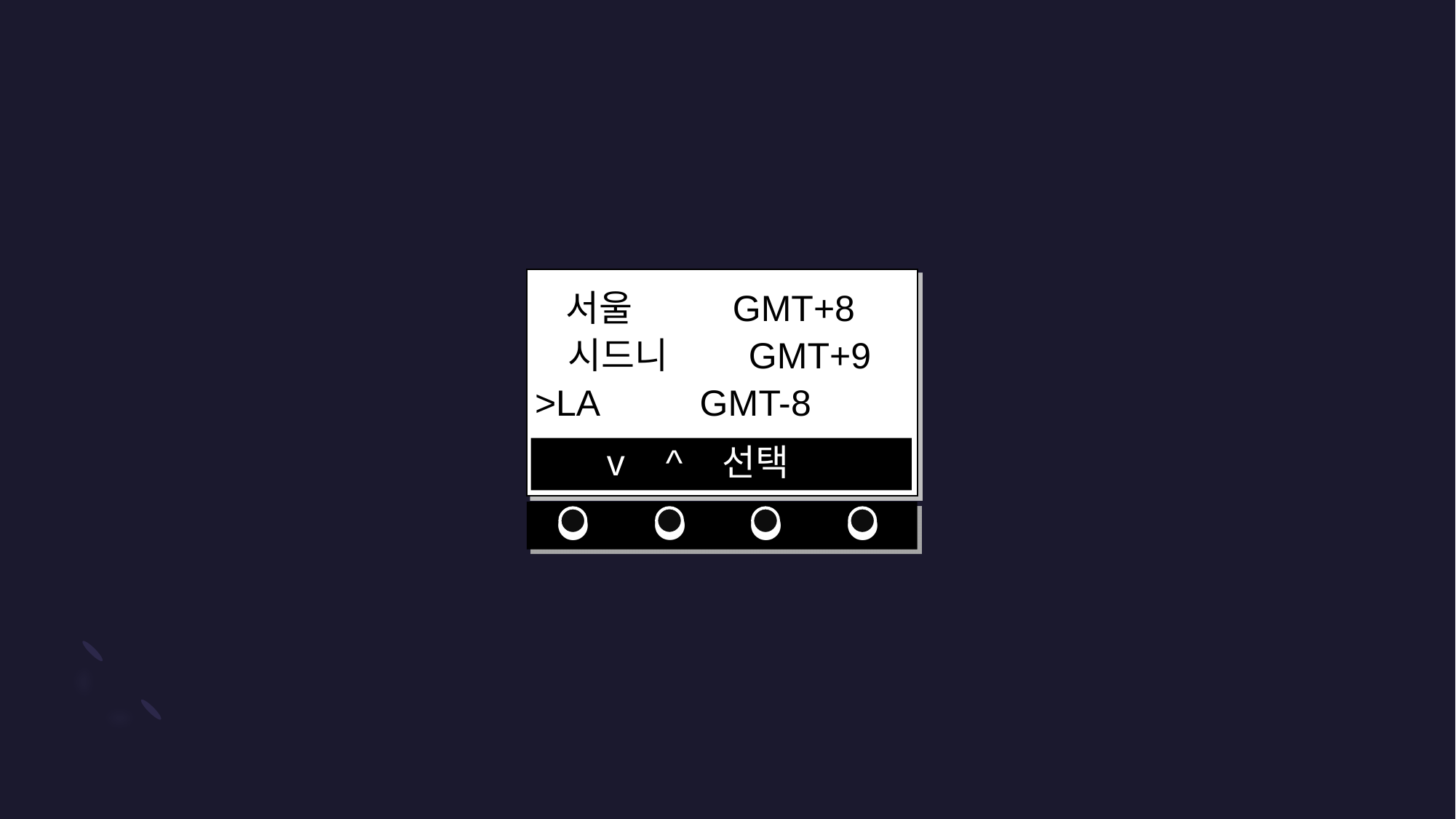

서울         GMT+8
 시드니       GMT+9
>LA          GMT-8
       v    ^   선택